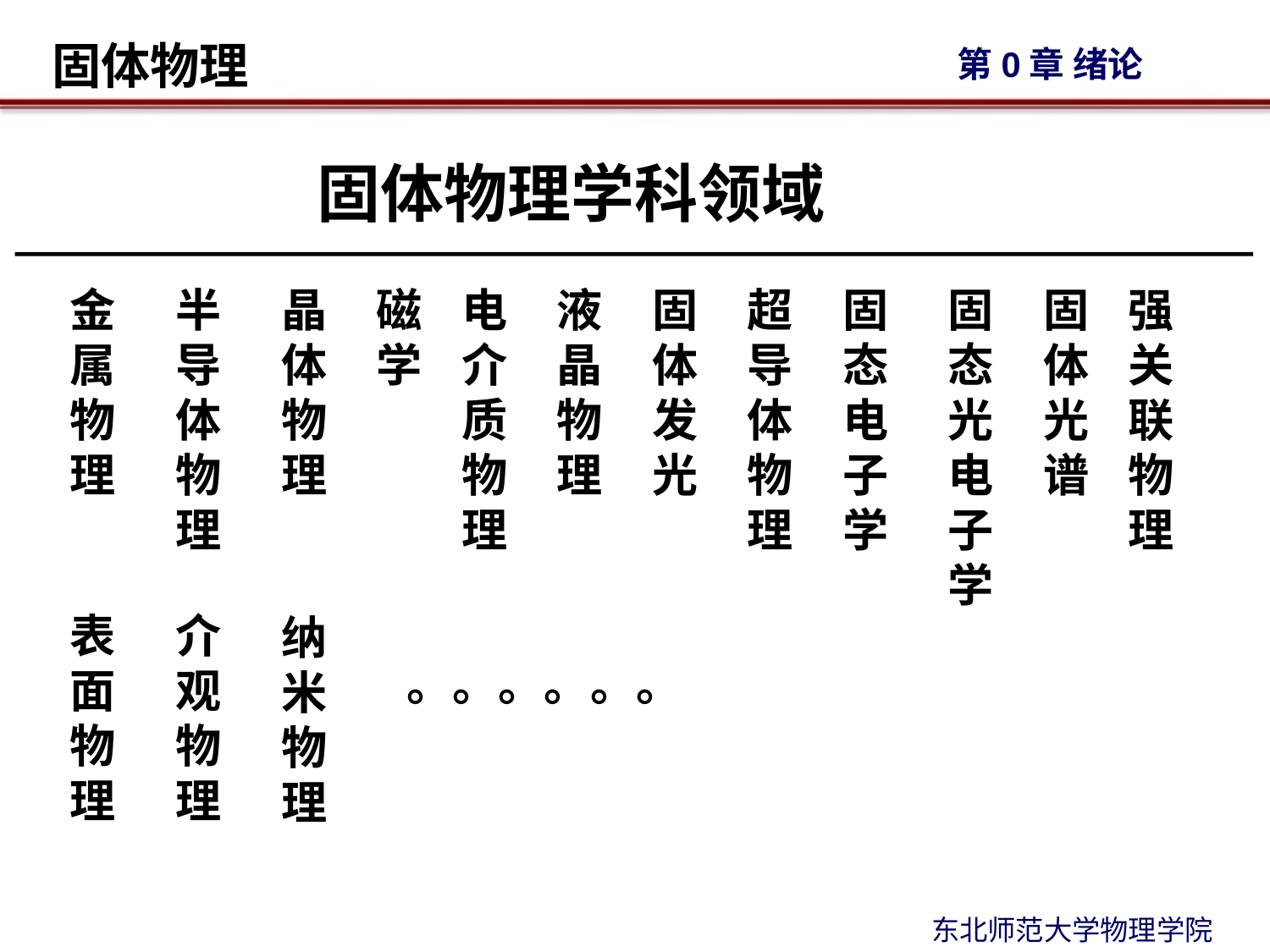

固体物理学科领域

金
属
物
理
半导体物理
晶体物理
磁学
电介质物理
液晶物理
固体发光
超导体物理
固态电子学
固态光电子学
固体光谱
强关联物理
表面物理
介观物理
纳米物理
。。。。。。